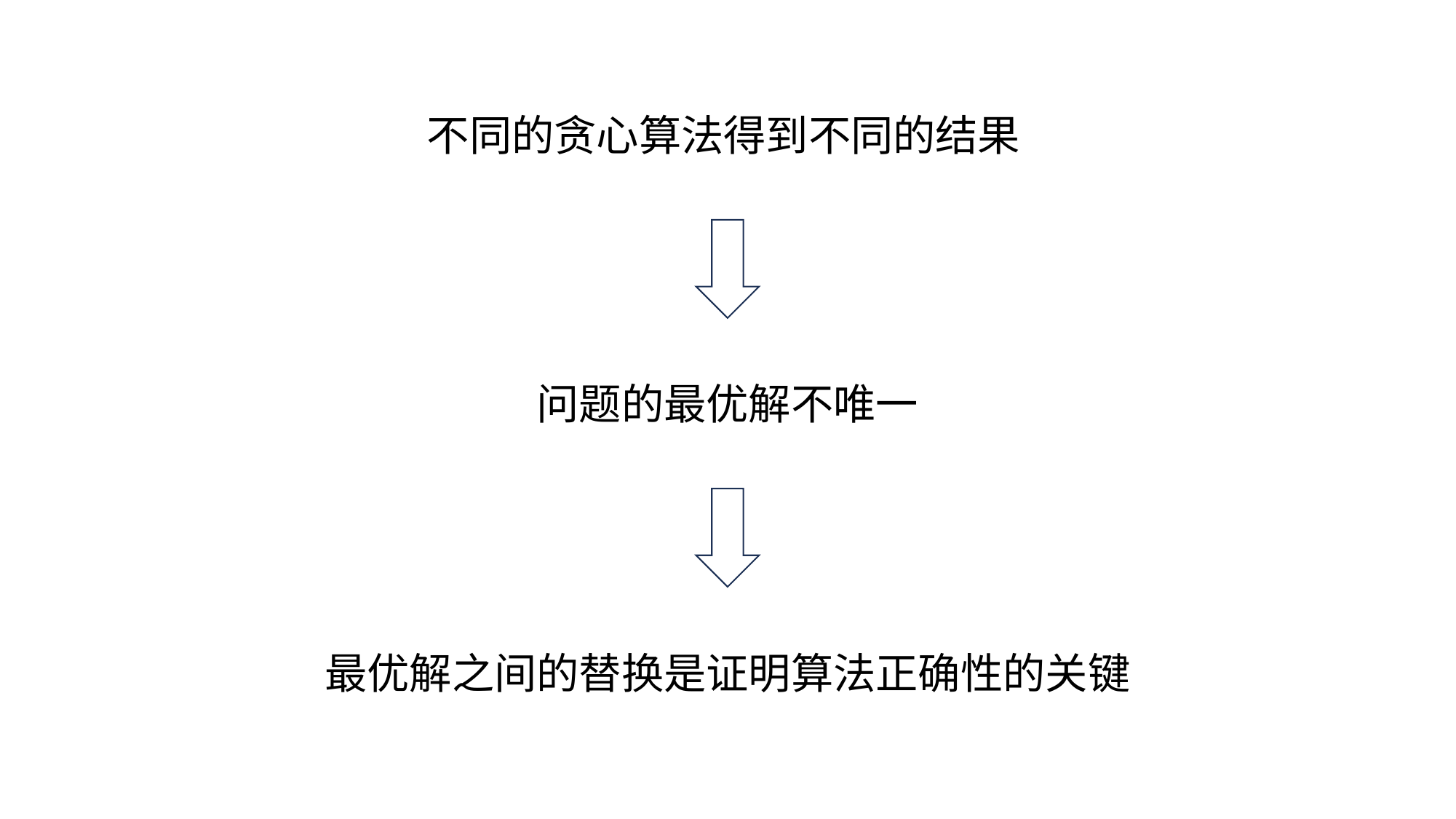

不同的贪心算法得到不同的结果

问题的最优解不唯一

最优解之间的替换是证明算法正确性的关键